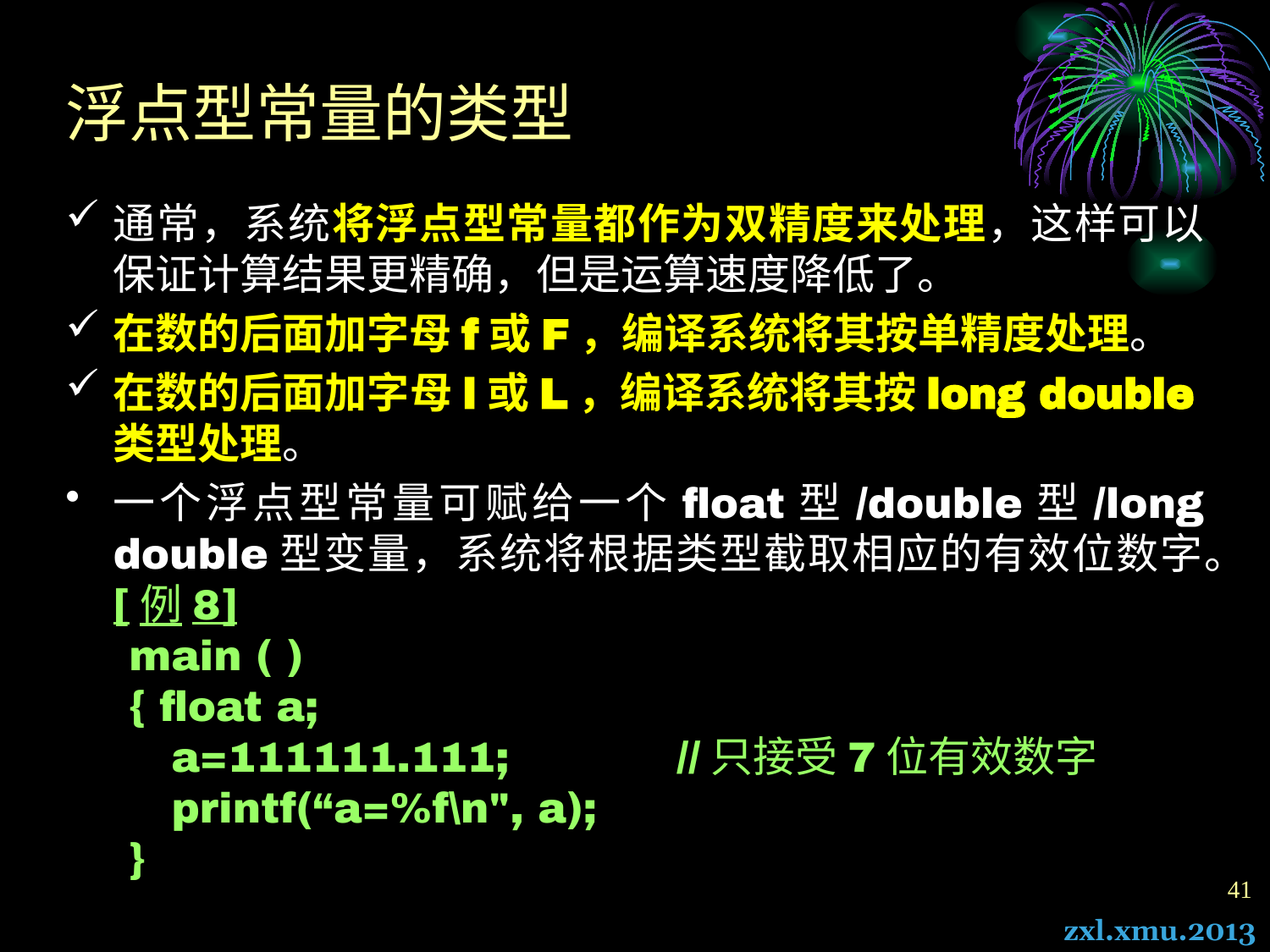

# 浮点型常量的类型
通常，系统将浮点型常量都作为双精度来处理，这样可以保证计算结果更精确，但是运算速度降低了。
在数的后面加字母f或F，编译系统将其按单精度处理。
在数的后面加字母l或L，编译系统将其按long double类型处理。
一个浮点型常量可赋给一个float型/double型/long double型变量，系统将根据类型截取相应的有效位数字。
	[例8]
main ( )
{ float a;
   a=111111.111;		//只接受7位有效数字
   printf(“a=%f\n", a);
}
41